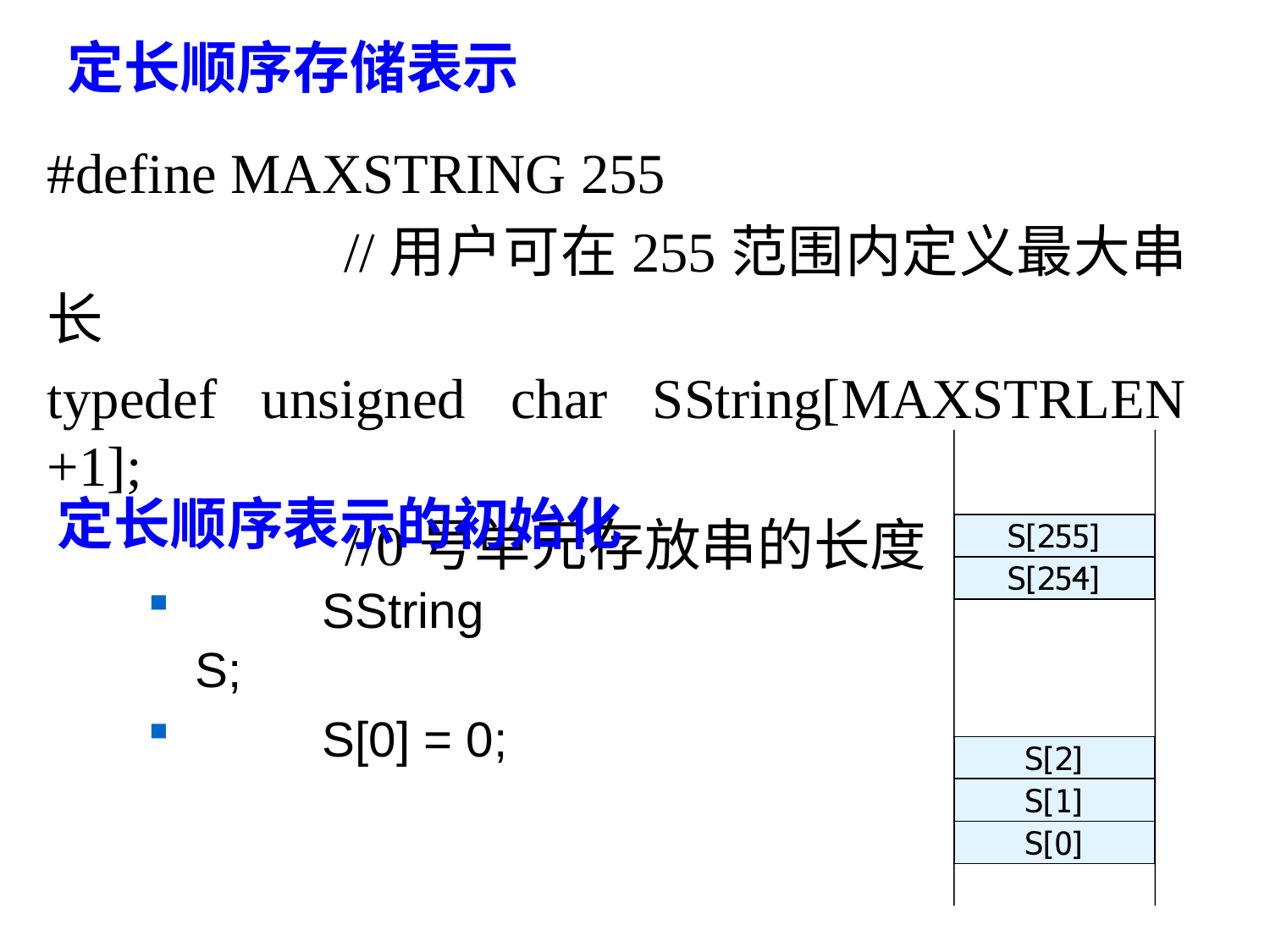

# 定长顺序存储表示
#define MAXSTRING 255
                    //用户可在255范围内定义最大串长
typedef unsigned char SString[MAXSTRLEN +1];
                     //0号单元存放串的长度

定长顺序表示的初始化
S[255]
S[254]
	SString  S;
	S[0] = 0;
S[2]
S[1]
S[0]